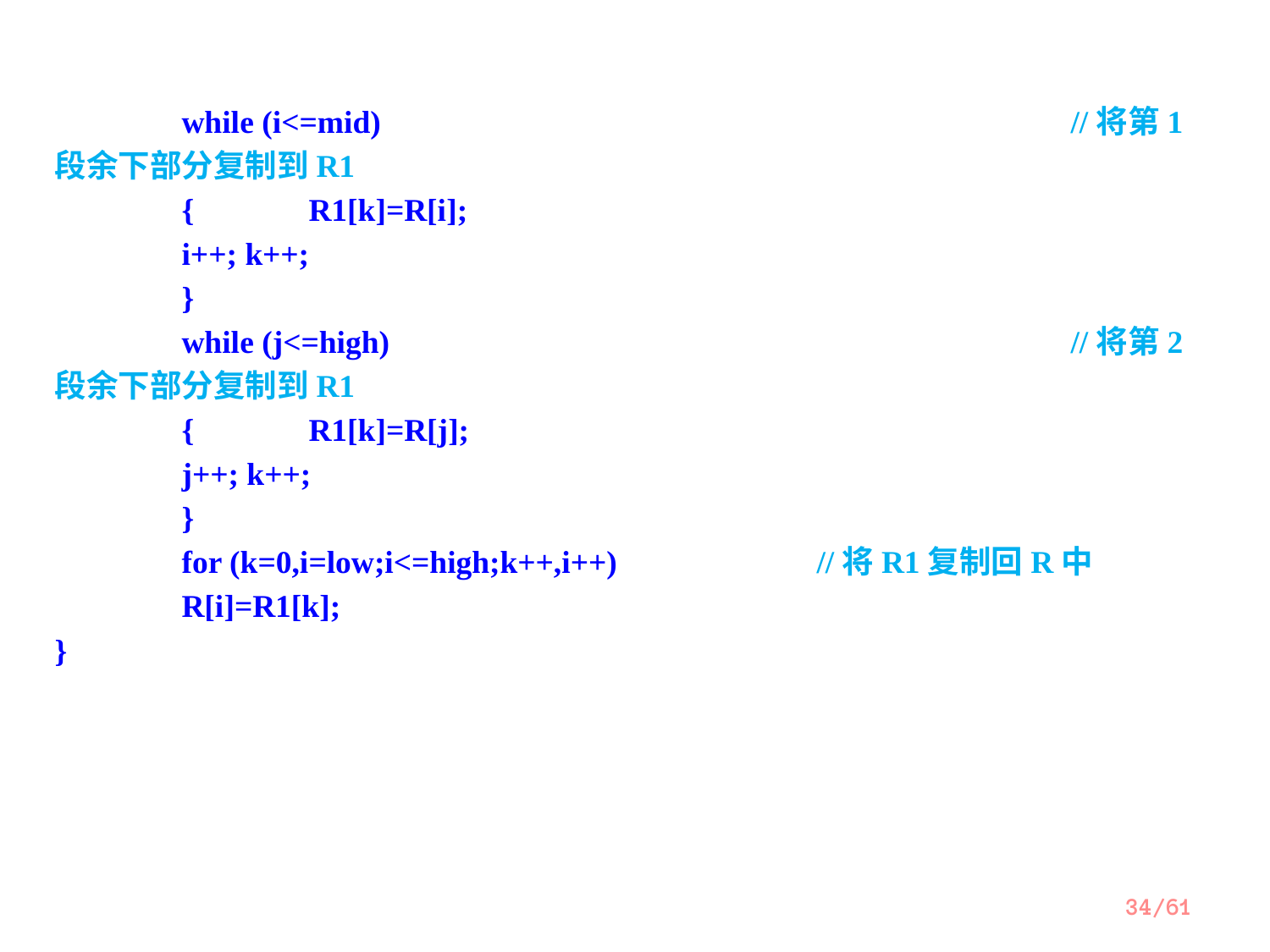

while (i<=mid) 						//将第1段余下部分复制到R1
    	{   	R1[k]=R[i];
         	i++; k++;
    	}
    	while (j<=high)						//将第2段余下部分复制到R1
    	{   	R1[k]=R[j];
         	j++; k++;
    	}
    	for (k=0,i=low;i<=high;k++,i++)		//将R1复制回R中
        	R[i]=R1[k];
}
34/61